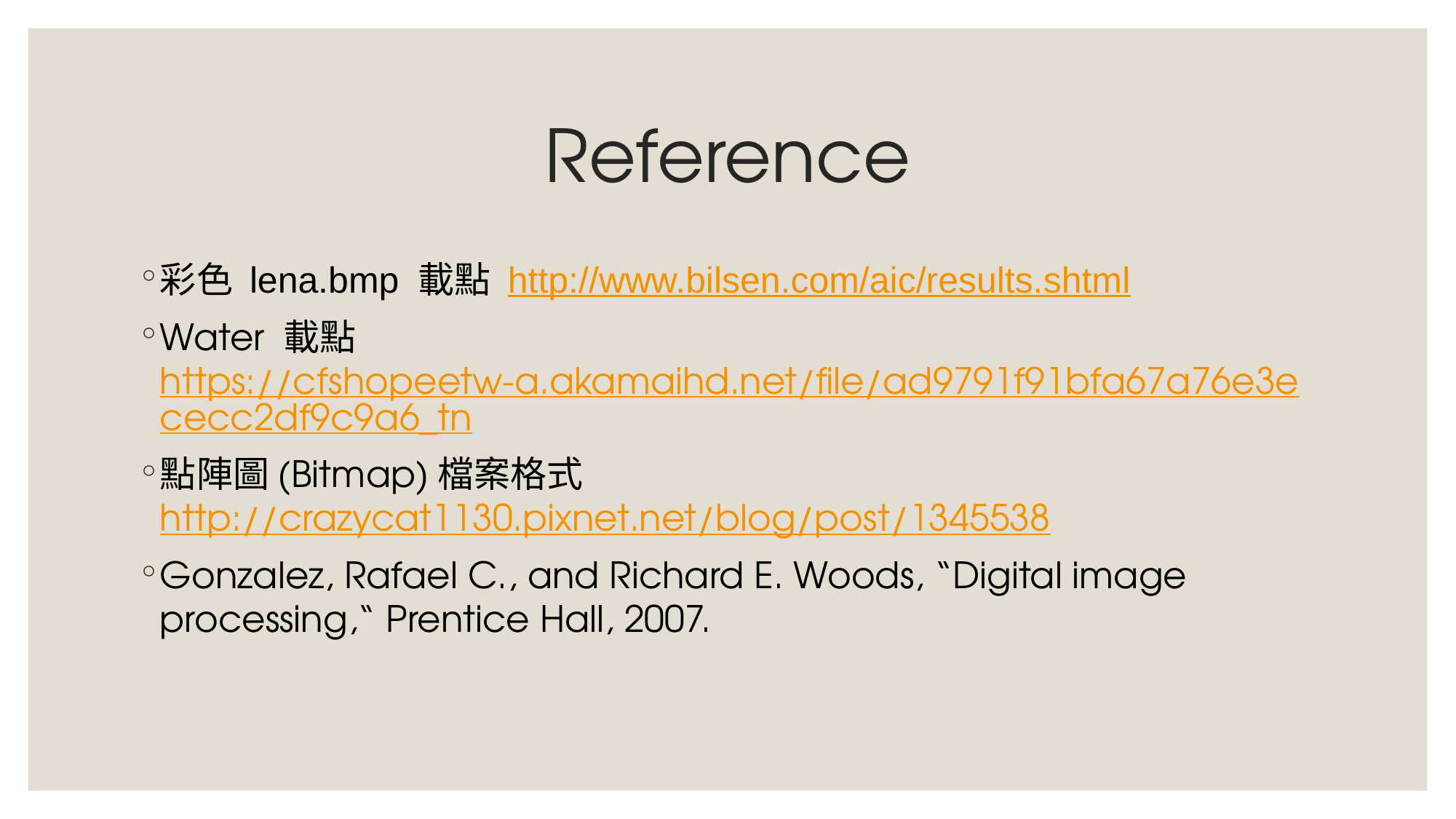

# Reference
彩色 lena.bmp 載點 http://www.bilsen.com/aic/results.shtml
Water 載點 https://cfshopeetw-a.akamaihd.net/file/ad9791f91bfa67a76e3ececc2df9c9a6_tn
點陣圖(Bitmap)檔案格式 http://crazycat1130.pixnet.net/blog/post/1345538
Gonzalez, Rafael C., and Richard E. Woods, “Digital image processing,“ Prentice Hall, 2007.